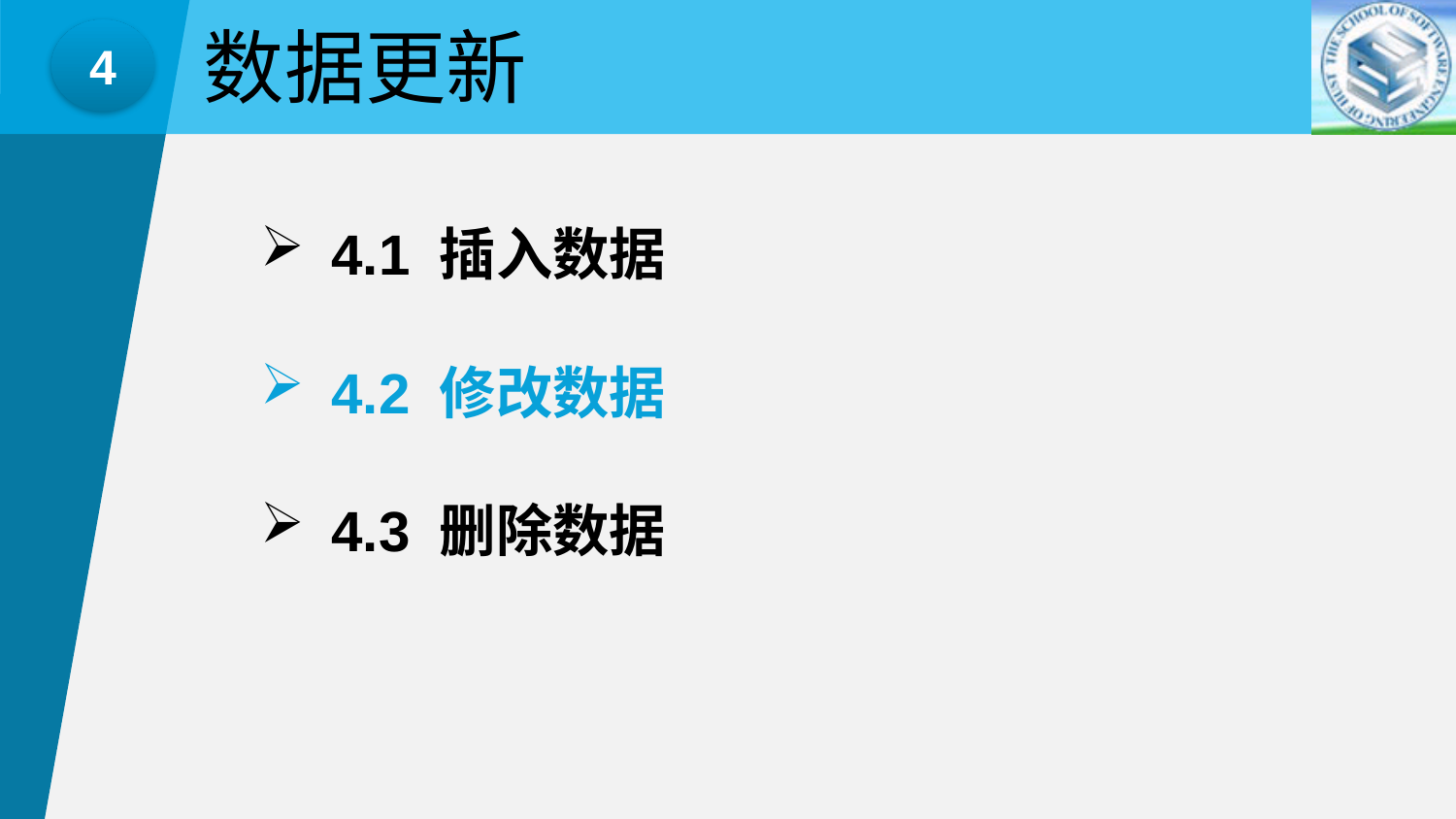

数据更新
4
 4.1 插入数据
 4.2 修改数据
 4.3 删除数据